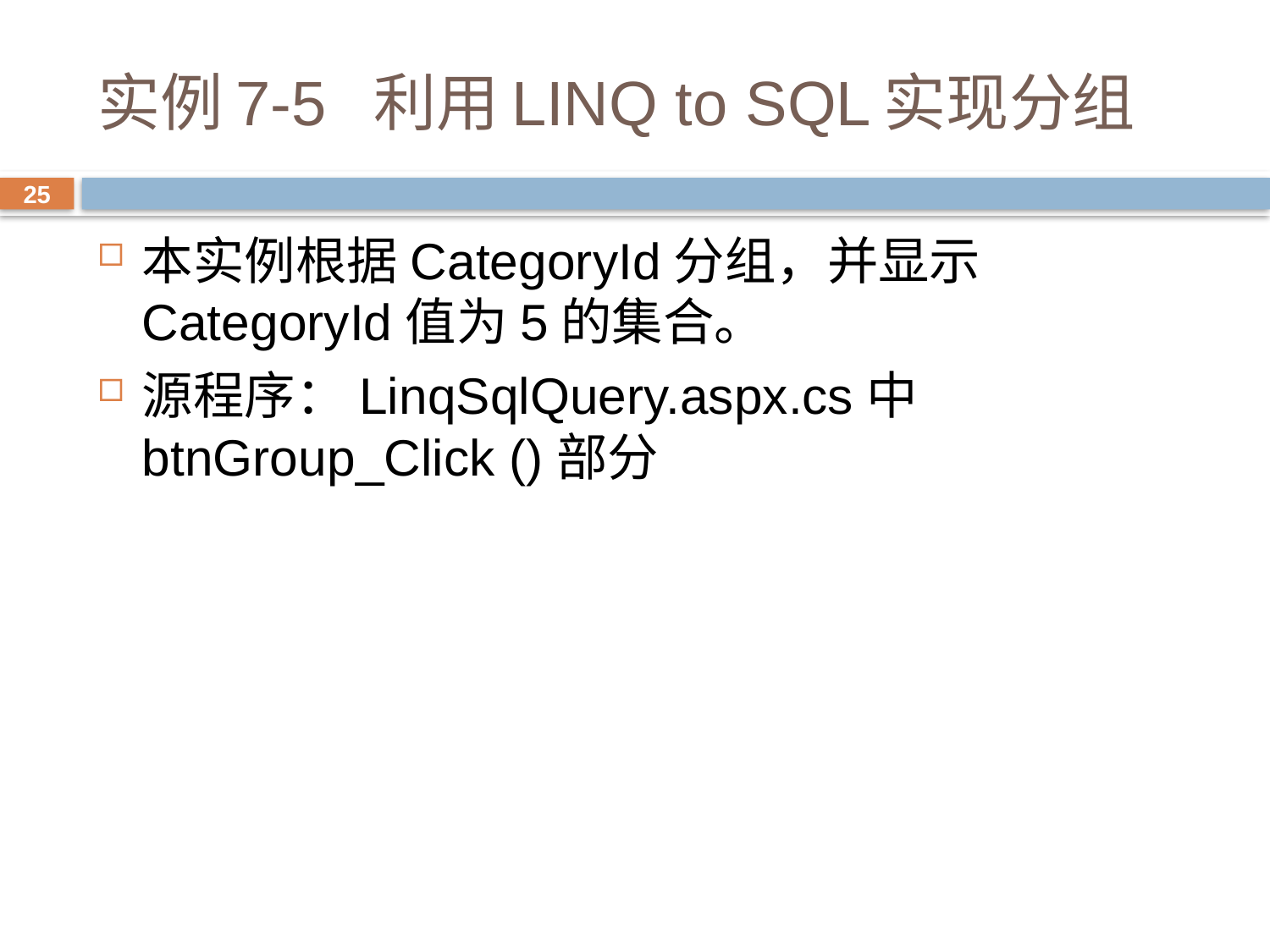

# 实例7-5  利用LINQ to SQL实现分组
25
本实例根据CategoryId分组，并显示CategoryId值为5的集合。
源程序：LinqSqlQuery.aspx.cs中btnGroup_Click ()部分